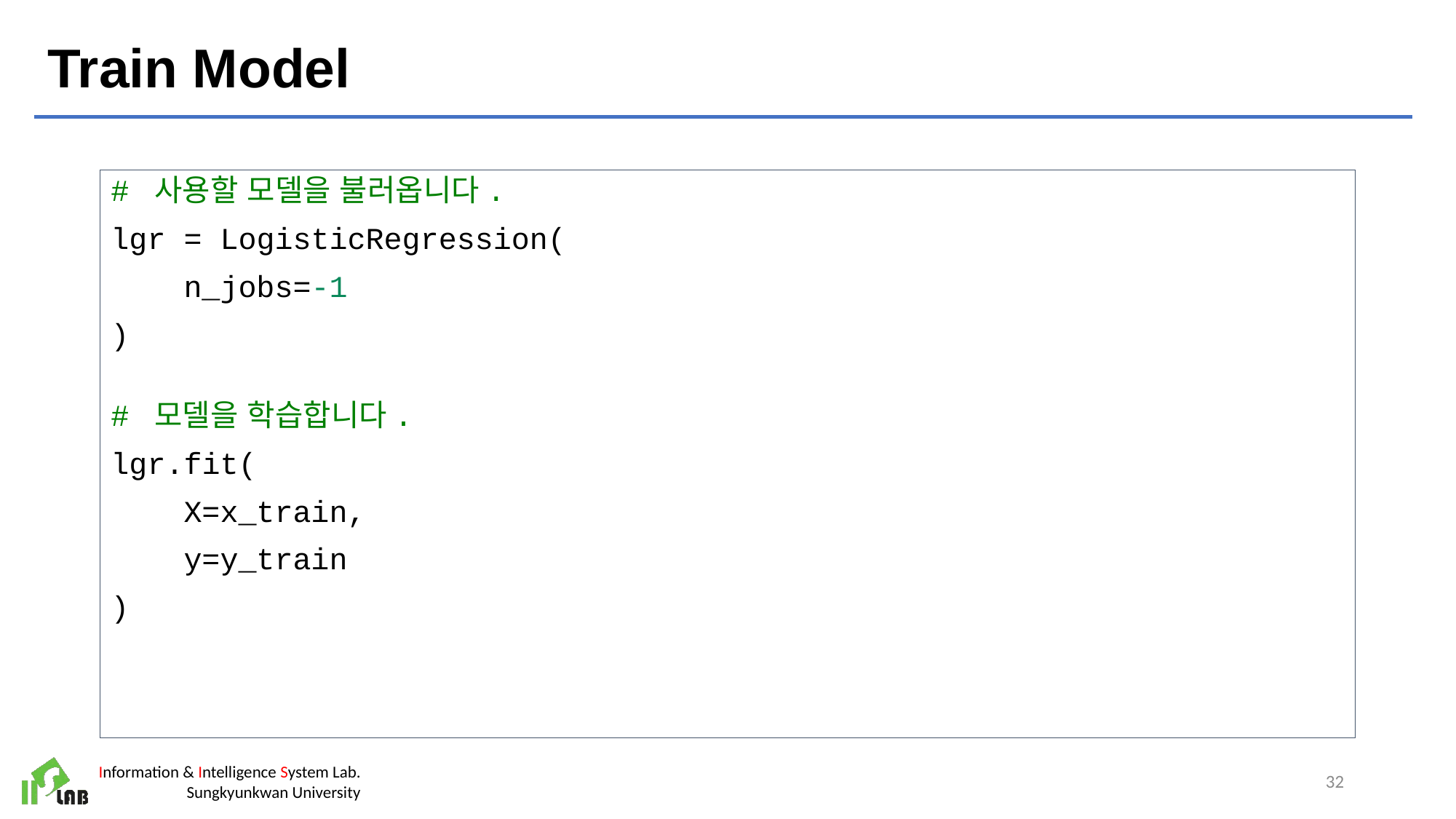

# Train Model
# 사용할 모델을 불러옵니다.
lgr = LogisticRegression(
    n_jobs=-1
)
# 모델을 학습합니다.
lgr.fit(
    X=x_train,
    y=y_train
)
32